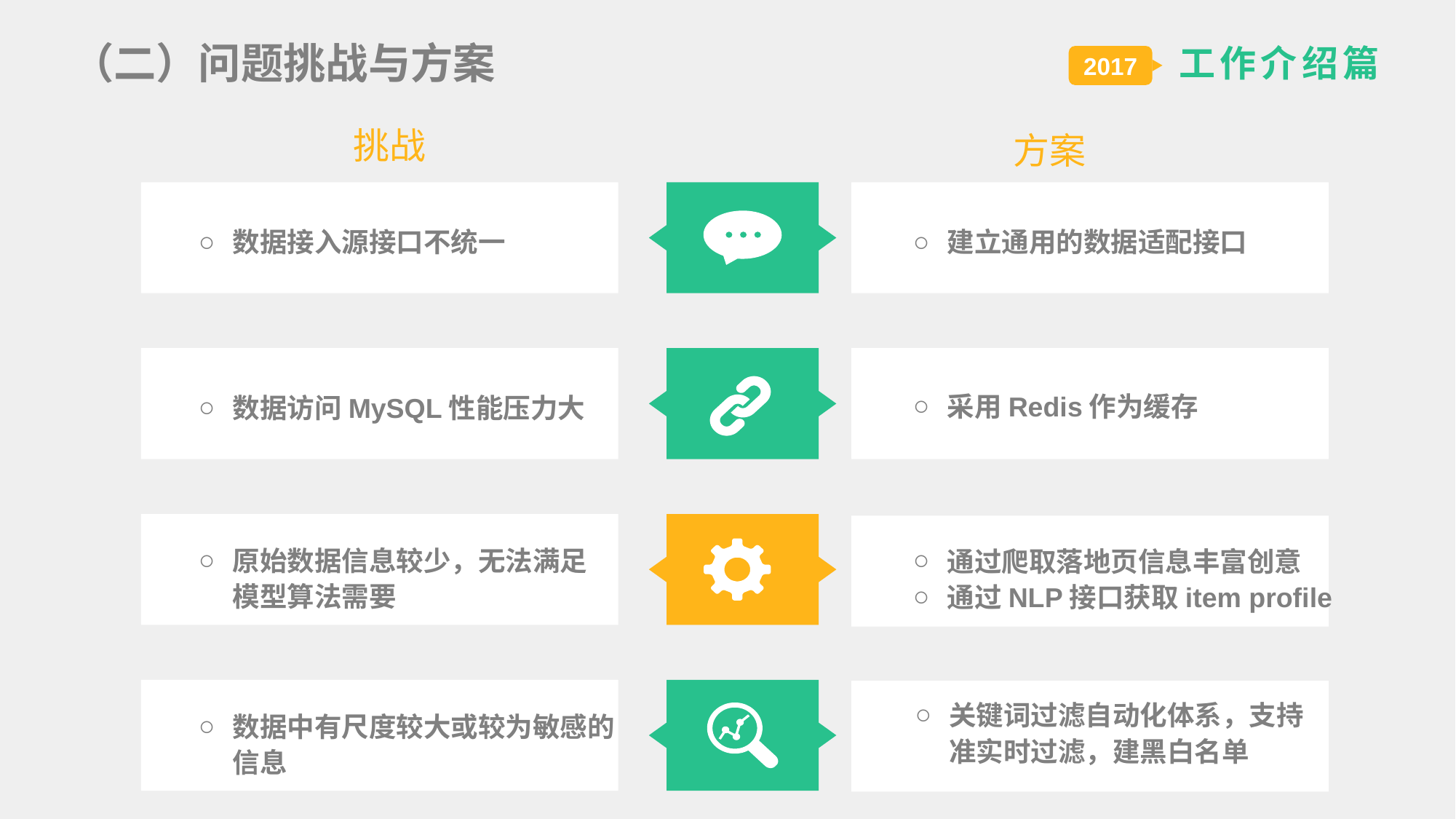

# （二）问题挑战与方案
工作介绍篇
挑战
方案

数据接入源接口不统一

建立通用的数据适配接口

数据访问MySQL性能压力大

采用Redis作为缓存

原始数据信息较少，无法满足模型算法需要

通过爬取落地页信息丰富创意
通过NLP接口获取item profile

数据中有尺度较大或较为敏感的信息

关键词过滤自动化体系，支持准实时过滤，建黑白名单